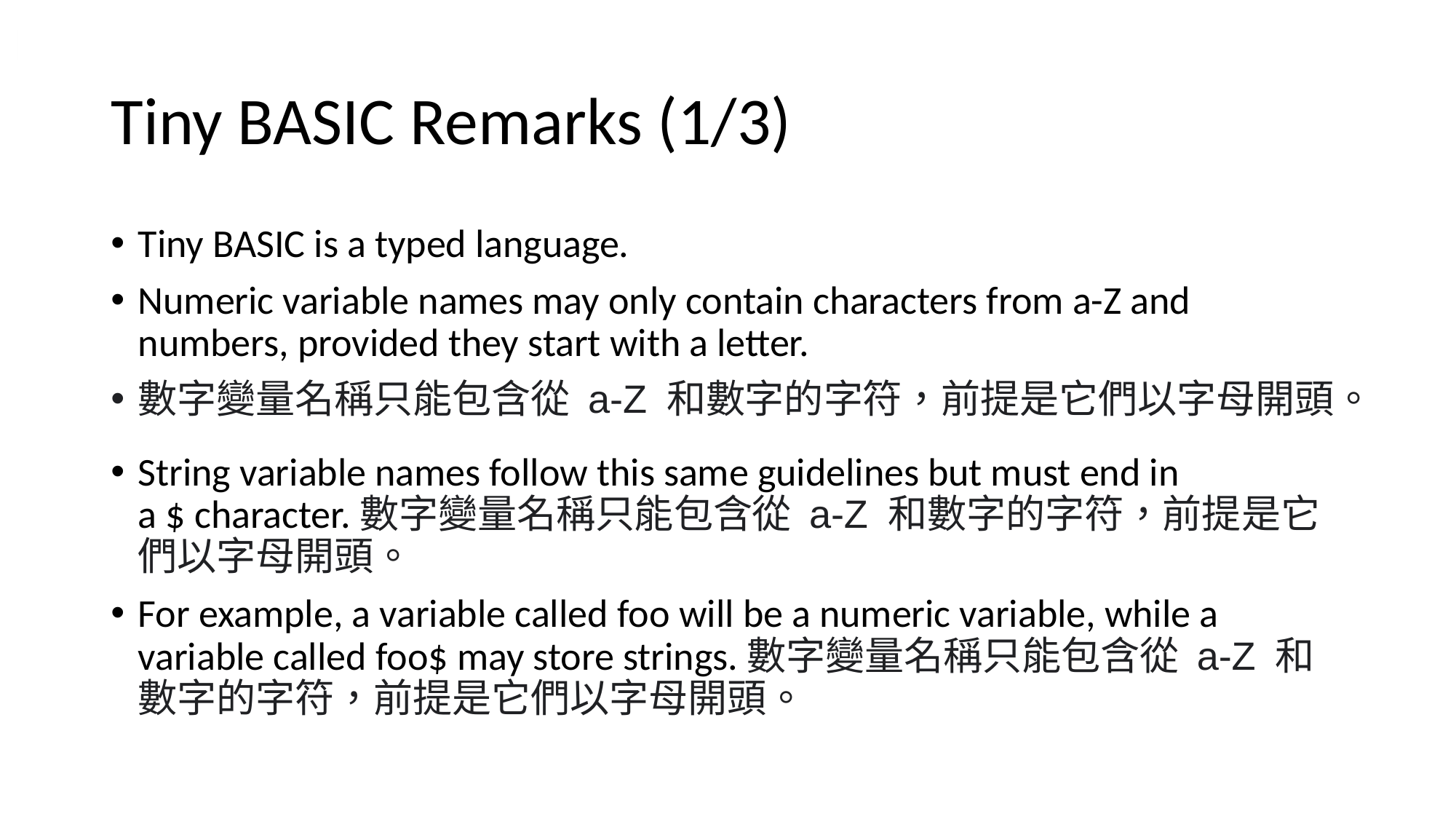

# Tiny BASIC Remarks (1/3)
Tiny BASIC is a typed language.
Numeric variable names may only contain characters from a-Z and numbers, provided they start with a letter.
數字變量名稱只能包含從 a-Z 和數字的字符，前提是它們以字母開頭。
String variable names follow this same guidelines but must end in a $ character.數字變量名稱只能包含從 a-Z 和數字的字符，前提是它們以字母開頭。
For example, a variable called foo will be a numeric variable, while a variable called foo$ may store strings.數字變量名稱只能包含從 a-Z 和數字的字符，前提是它們以字母開頭。